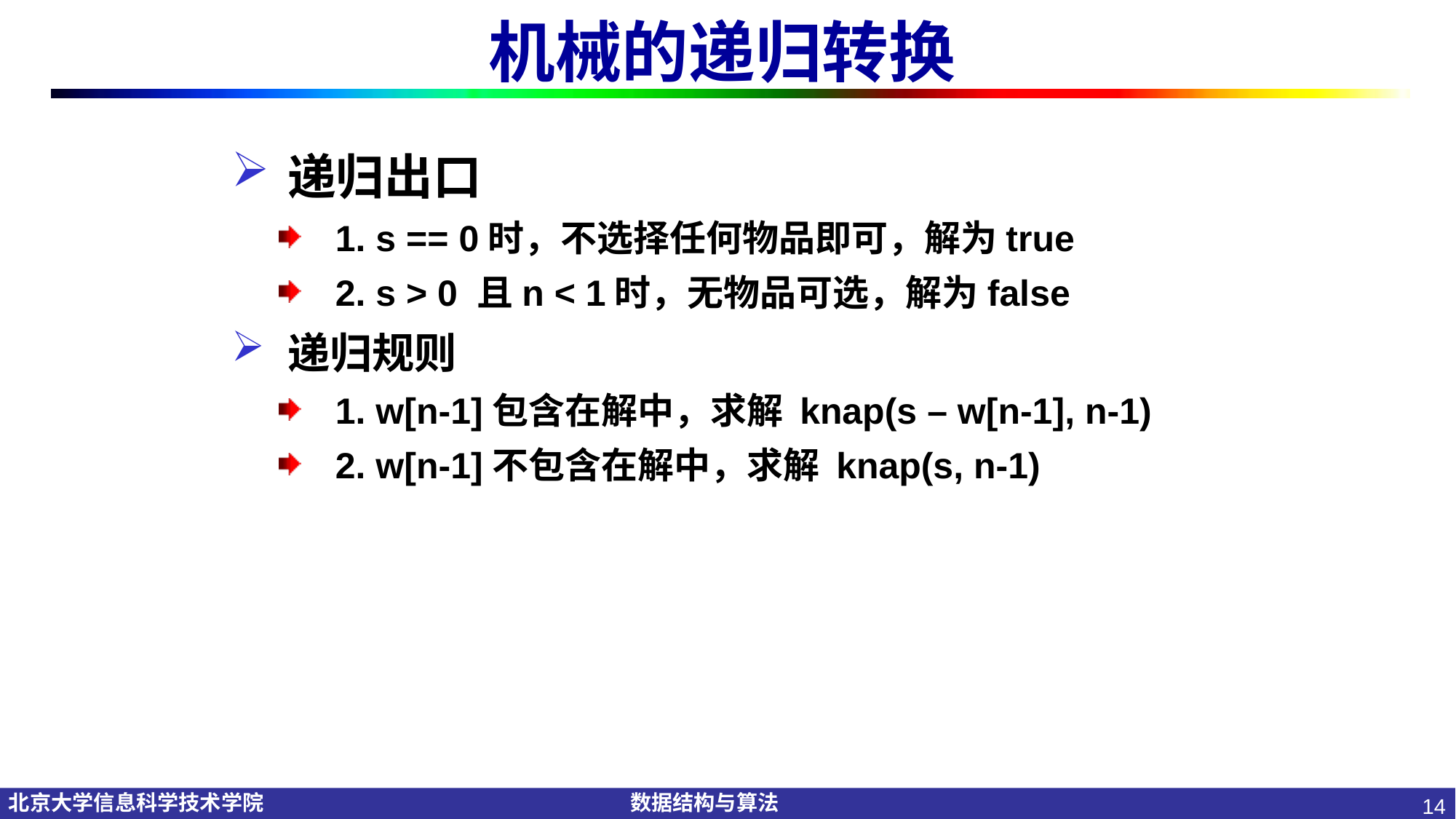

# 机械的递归转换
递归出口
1. s == 0时，不选择任何物品即可，解为true
2. s > 0 且n < 1时，无物品可选，解为false
递归规则
1. w[n-1]包含在解中，求解 knap(s – w[n-1], n-1)
2. w[n-1]不包含在解中，求解 knap(s, n-1)
14